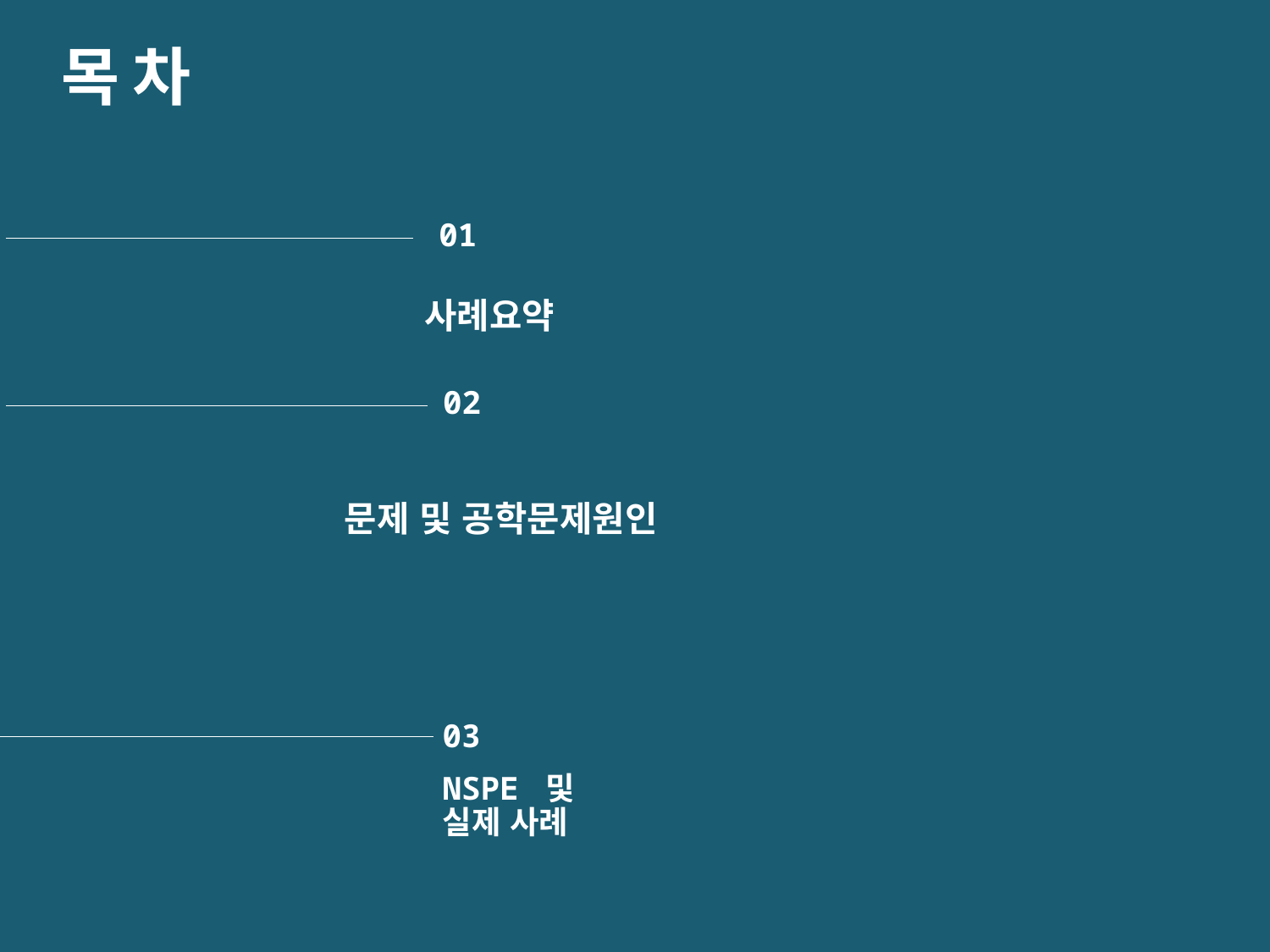

# 목 차
01
사례요약
02
문제 및 공학문제원인
03
NSPE 및 실제 사례